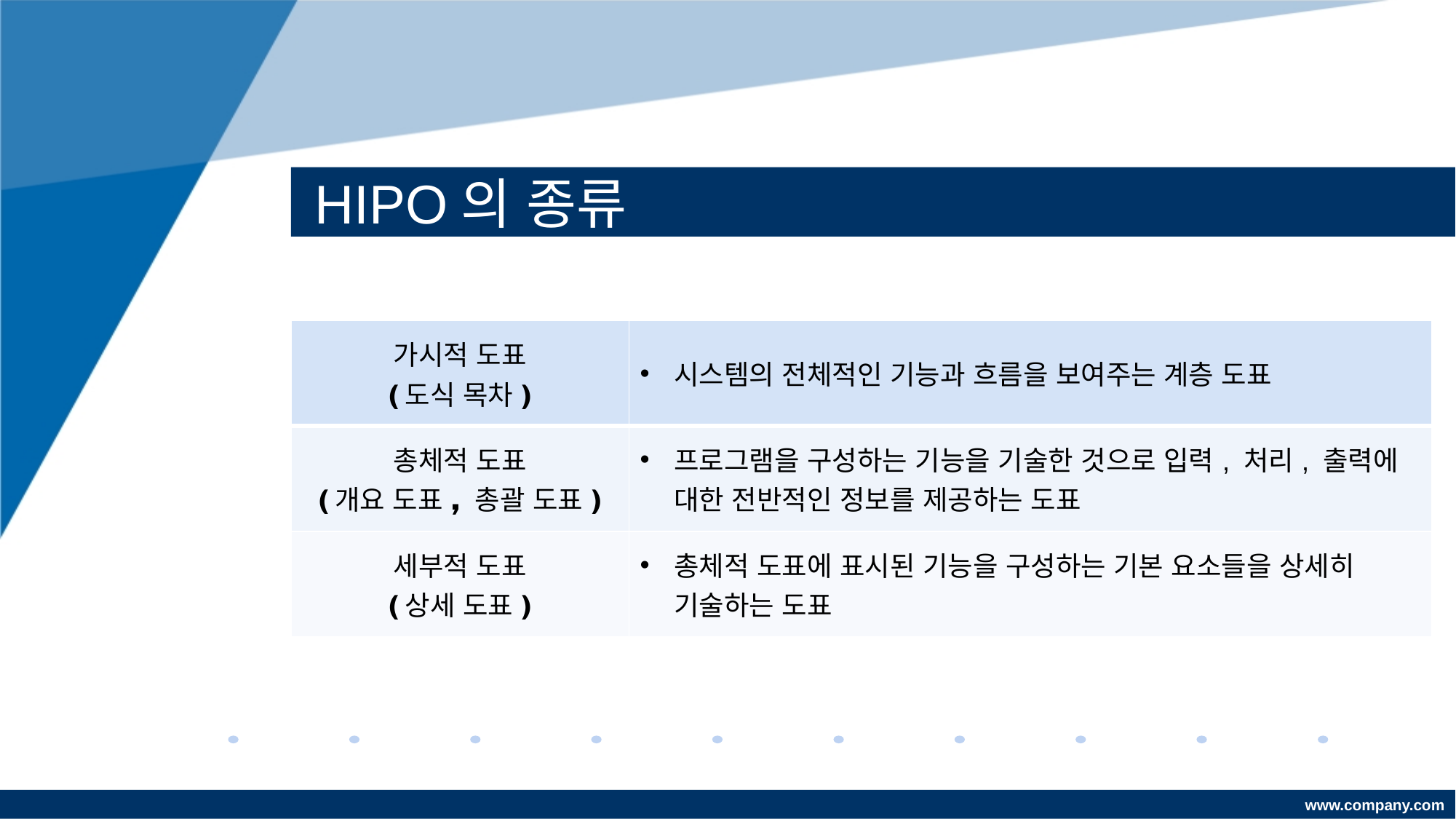

# HIPO의 종류
| 가시적 도표 (도식 목차) | 시스템의 전체적인 기능과 흐름을 보여주는 계층 도표 |
| --- | --- |
| 총체적 도표 (개요 도표, 총괄 도표) | 프로그램을 구성하는 기능을 기술한 것으로 입력, 처리, 출력에 대한 전반적인 정보를 제공하는 도표 |
| 세부적 도표 (상세 도표) | 총체적 도표에 표시된 기능을 구성하는 기본 요소들을 상세히 기술하는 도표 |